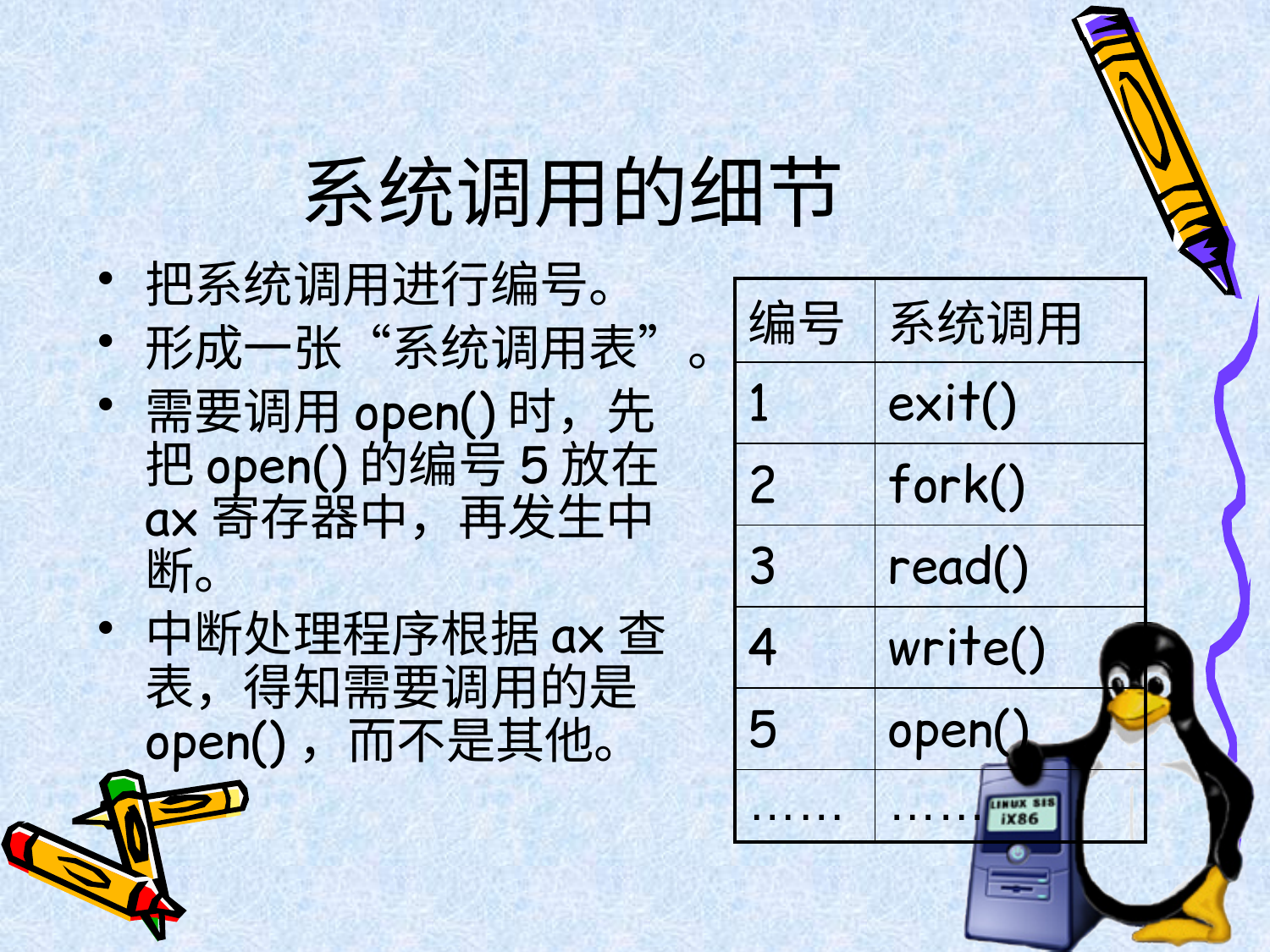

# 系统调用的细节
把系统调用进行编号。
形成一张“系统调用表”。
需要调用open()时，先把open()的编号5放在ax寄存器中，再发生中断。
中断处理程序根据ax查表，得知需要调用的是open()，而不是其他。
| 编号 | 系统调用 |
| --- | --- |
| 1 | exit() |
| 2 | fork() |
| 3 | read() |
| 4 | write() |
| 5 | open() |
| …… | …… |